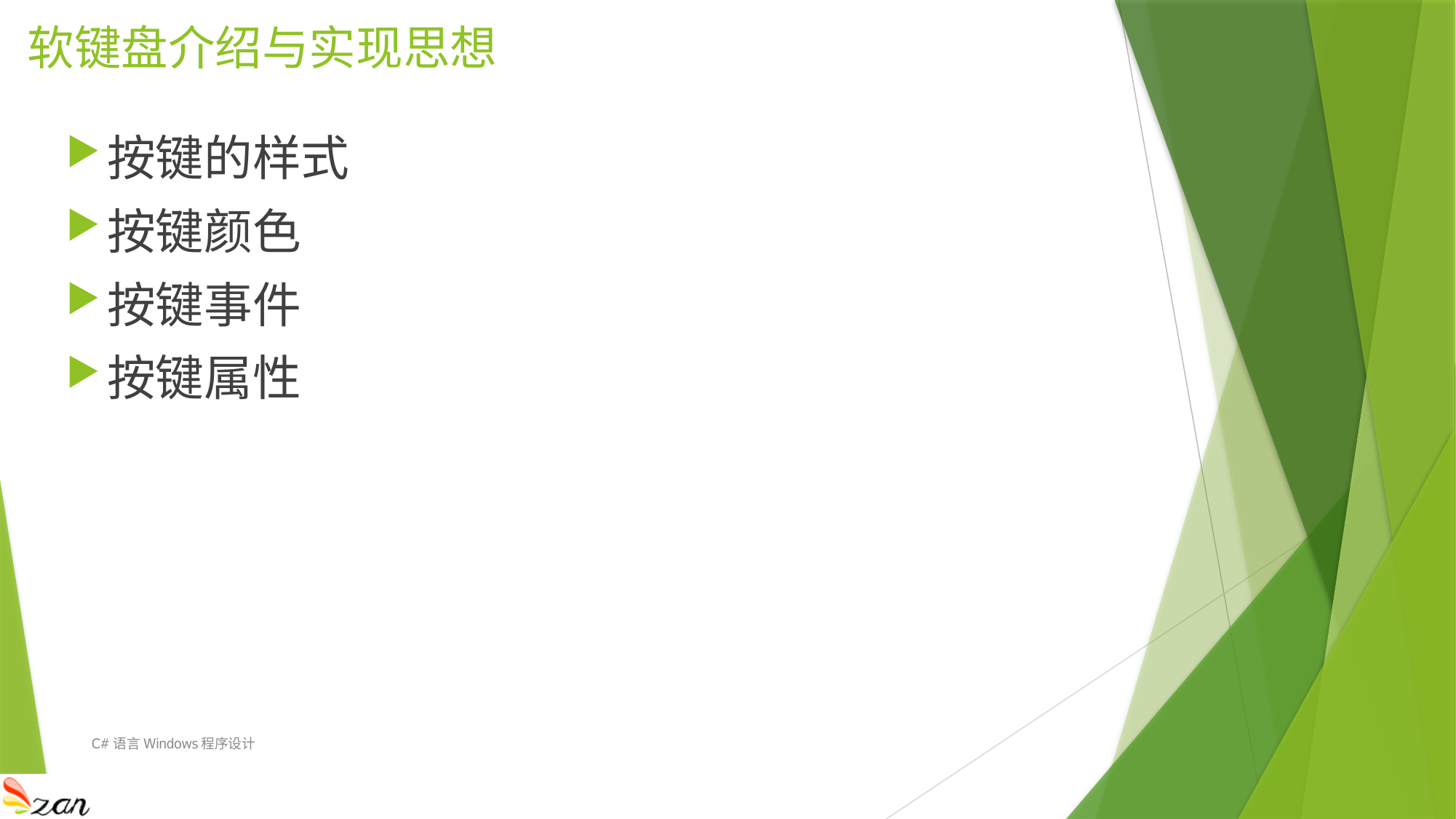

# 软键盘介绍与实现思想
按键的样式
按键颜色
按键事件
按键属性
C#语言Windows程序设计